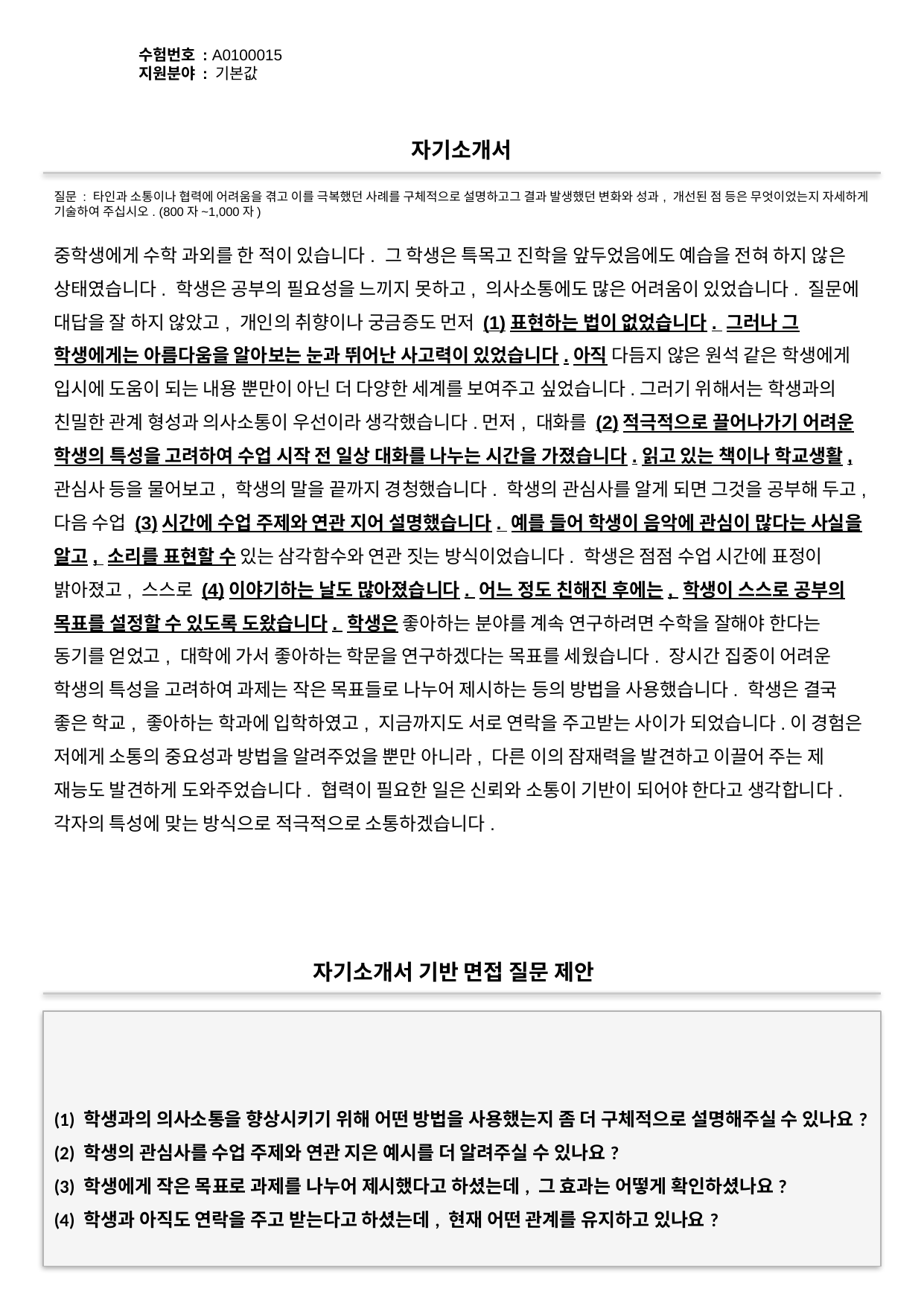

수험번호 : A0100015
지원분야 : 기본값
#

자기소개서

질문 : 타인과 소통이나 협력에 어려움을 겪고 이를 극복했던 사례를 구체적으로 설명하고그 결과 발생했던 변화와 성과, 개선된 점 등은 무엇이었는지 자세하게 기술하여 주십시오. (800자~1,000자)

중학생에게 수학 과외를 한 적이 있습니다. 그 학생은 특목고 진학을 앞두었음에도 예습을 전혀 하지 않은 상태였습니다. 학생은 공부의 필요성을 느끼지 못하고, 의사소통에도 많은 어려움이 있었습니다. 질문에 대답을 잘 하지 않았고, 개인의 취향이나 궁금증도 먼저 (1)표현하는 법이 없었습니다. 그러나 그 학생에게는 아름다움을 알아보는 눈과 뛰어난 사고력이 있었습니다.아직 다듬지 않은 원석 같은 학생에게 입시에 도움이 되는 내용 뿐만이 아닌 더 다양한 세계를 보여주고 싶었습니다.그러기 위해서는 학생과의 친밀한 관계 형성과 의사소통이 우선이라 생각했습니다.먼저, 대화를 (2)적극적으로 끌어나가기 어려운 학생의 특성을 고려하여 수업 시작 전 일상 대화를 나누는 시간을 가졌습니다.읽고 있는 책이나 학교생활, 관심사 등을 물어보고, 학생의 말을 끝까지 경청했습니다. 학생의 관심사를 알게 되면 그것을 공부해 두고, 다음 수업 (3)시간에 수업 주제와 연관 지어 설명했습니다. 예를 들어 학생이 음악에 관심이 많다는 사실을 알고, 소리를 표현할 수 있는 삼각함수와 연관 짓는 방식이었습니다. 학생은 점점 수업 시간에 표정이 밝아졌고, 스스로 (4)이야기하는 날도 많아졌습니다. 어느 정도 친해진 후에는, 학생이 스스로 공부의 목표를 설정할 수 있도록 도왔습니다. 학생은 좋아하는 분야를 계속 연구하려면 수학을 잘해야 한다는 동기를 얻었고, 대학에 가서 좋아하는 학문을 연구하겠다는 목표를 세웠습니다. 장시간 집중이 어려운 학생의 특성을 고려하여 과제는 작은 목표들로 나누어 제시하는 등의 방법을 사용했습니다. 학생은 결국 좋은 학교, 좋아하는 학과에 입학하였고, 지금까지도 서로 연락을 주고받는 사이가 되었습니다.이 경험은 저에게 소통의 중요성과 방법을 알려주었을 뿐만 아니라, 다른 이의 잠재력을 발견하고 이끌어 주는 제 재능도 발견하게 도와주었습니다. 협력이 필요한 일은 신뢰와 소통이 기반이 되어야 한다고 생각합니다. 각자의 특성에 맞는 방식으로 적극적으로 소통하겠습니다.

자기소개서 기반 면접 질문 제안

(1) 학생과의 의사소통을 향상시키기 위해 어떤 방법을 사용했는지 좀 더 구체적으로 설명해주실 수 있나요?
(2) 학생의 관심사를 수업 주제와 연관 지은 예시를 더 알려주실 수 있나요?
(3) 학생에게 작은 목표로 과제를 나누어 제시했다고 하셨는데, 그 효과는 어떻게 확인하셨나요?
(4) 학생과 아직도 연락을 주고 받는다고 하셨는데, 현재 어떤 관계를 유지하고 있나요?